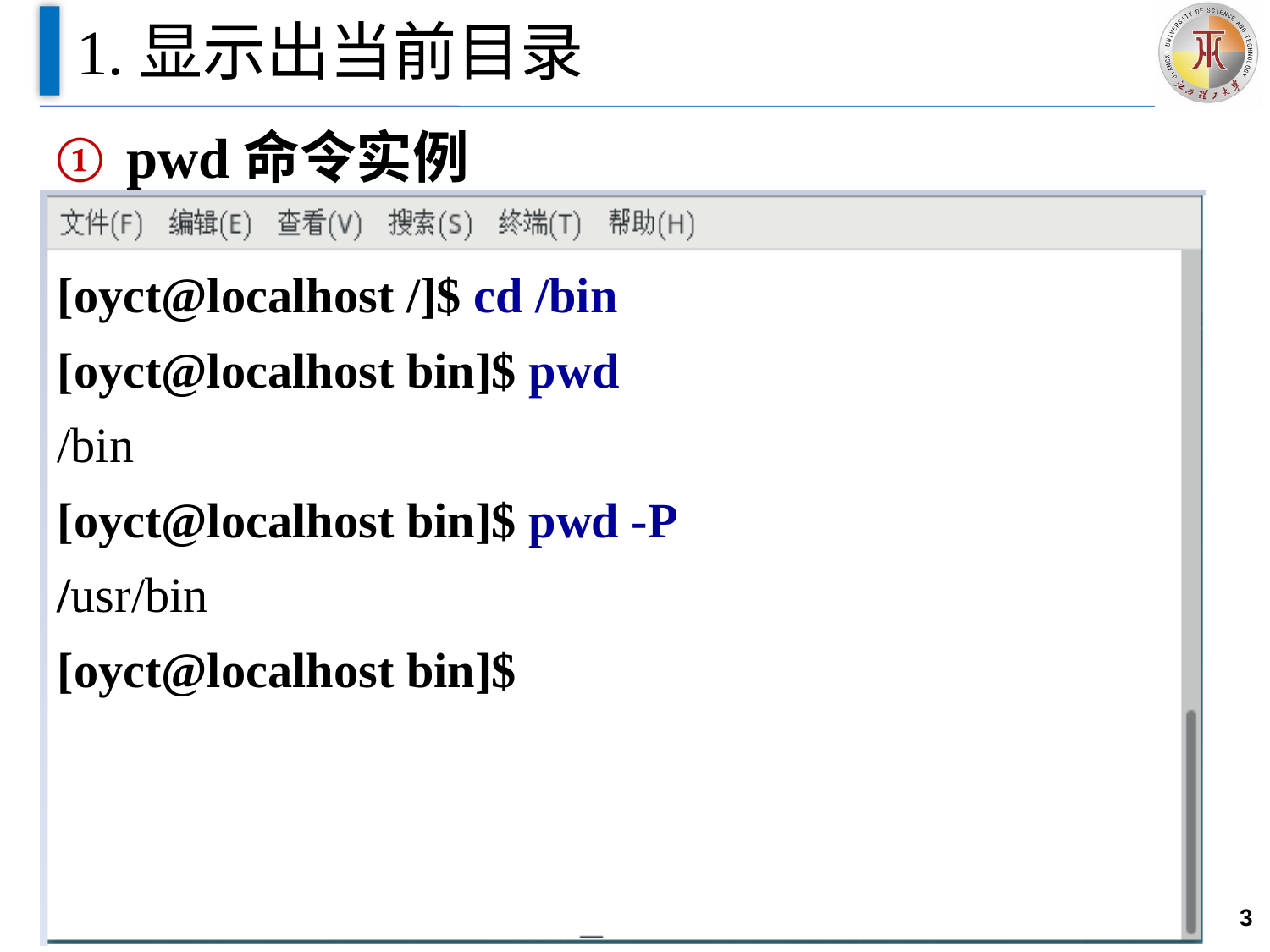

# 1.显示出当前目录
pwd命令实例
[oyct@localhost /]$ cd /bin
[oyct@localhost bin]$ pwd
/bin
[oyct@localhost bin]$ pwd -P
/usr/bin
[oyct@localhost bin]$
3